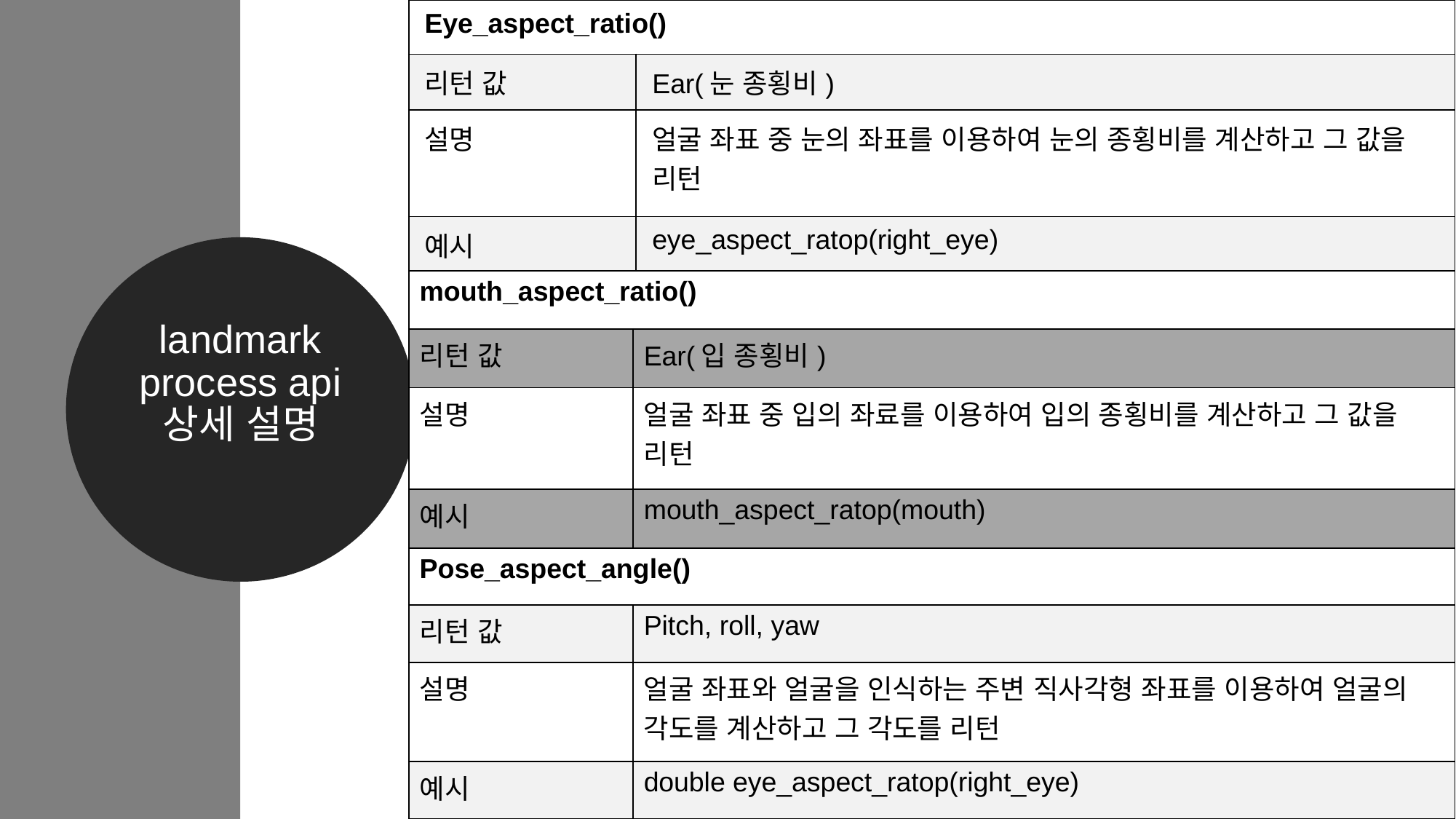

| Eye\_aspect\_ratio() |  |
| --- | --- |
| 리턴 값 | Ear(눈 종횡비) |
| 설명 | 얼굴 좌표 중 눈의 좌표를 이용하여 눈의 종횡비를 계산하고 그 값을 리턴 |
| 예시 | eye\_aspect\_ratop(right\_eye) |
landmark process api 상세 설명

| mouth\_aspect\_ratio() |  |
| --- | --- |
| 리턴 값 | Ear(입 종횡비) |
| 설명 | 얼굴 좌표 중 입의 좌료를 이용하여 입의 종횡비를 계산하고 그 값을 리턴 |
| 예시 | mouth\_aspect\_ratop(mouth) |
| Pose\_aspect\_angle() |  |
| --- | --- |
| 리턴 값 | Pitch, roll, yaw |
| 설명 | 얼굴 좌표와 얼굴을 인식하는 주변 직사각형 좌표를 이용하여 얼굴의 각도를 계산하고 그 각도를 리턴 |
| 예시 | double eye\_aspect\_ratop(right\_eye) |